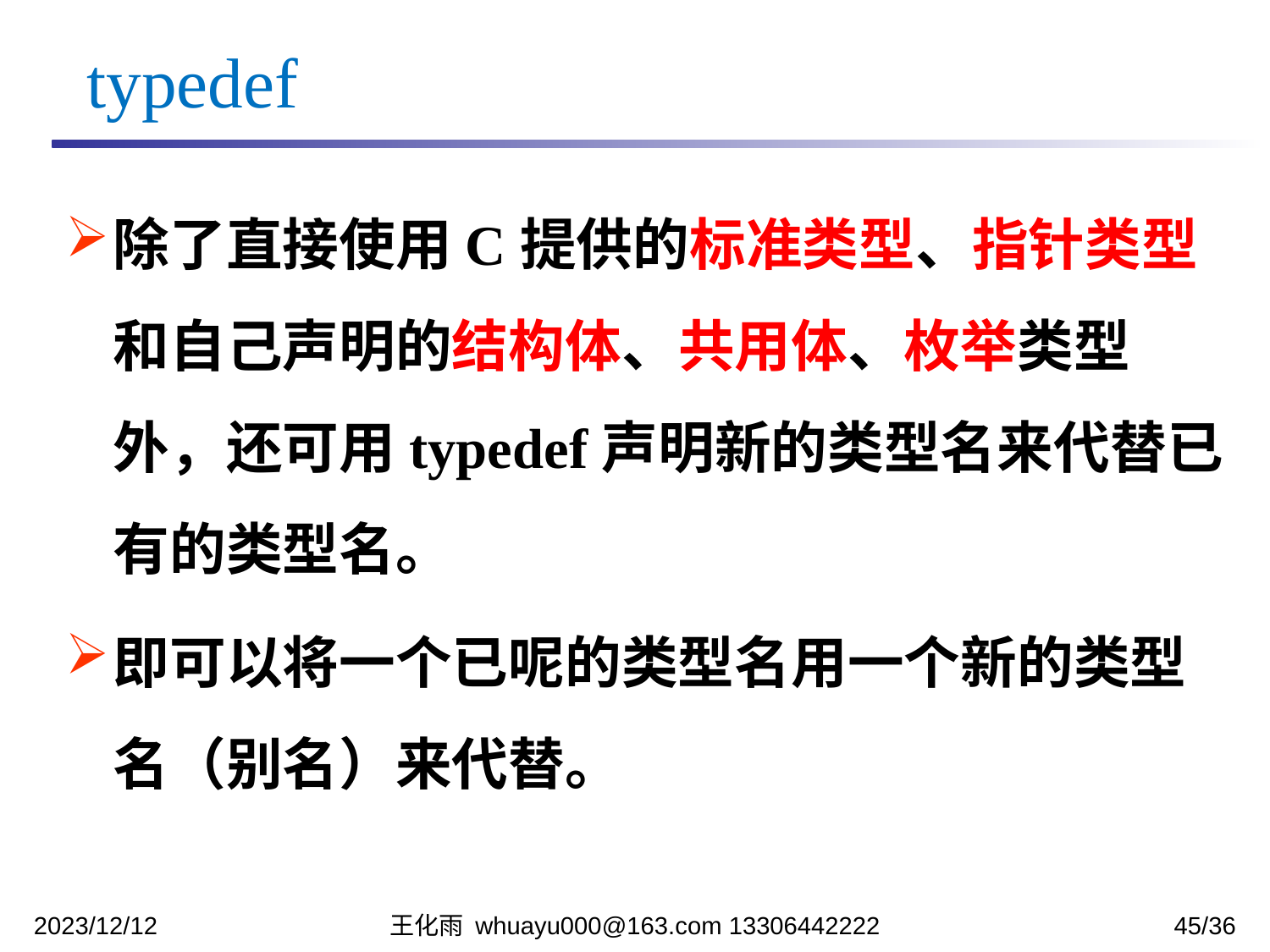

typedef
除了直接使用C提供的标准类型、指针类型和自己声明的结构体、共用体、枚举类型外，还可用typedef声明新的类型名来代替已有的类型名。
即可以将一个已呢的类型名用一个新的类型名（别名）来代替。
2023/12/12
王化雨 whuayu000@163.com 13306442222
45/36